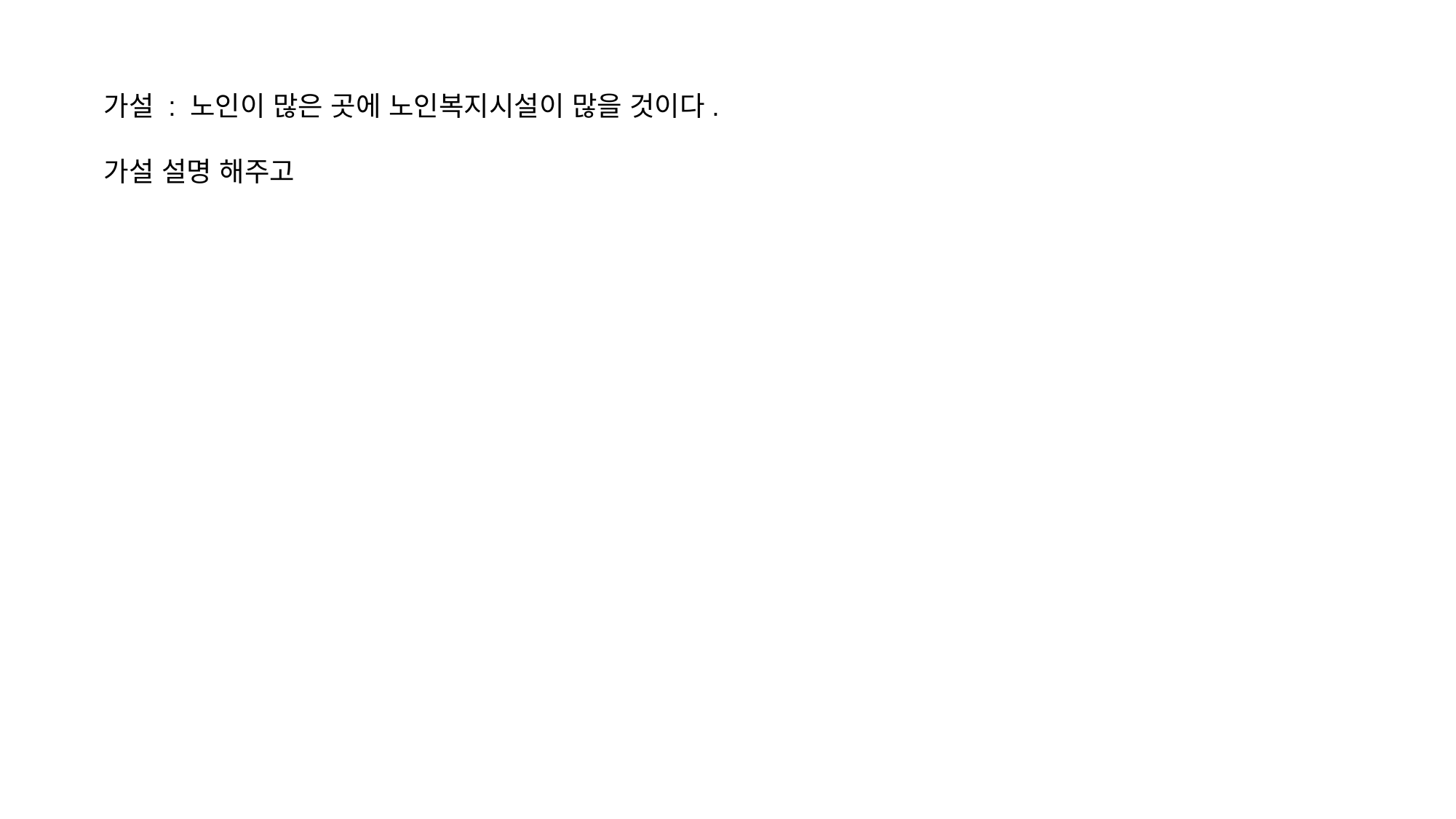

가설 : 노인이 많은 곳에 노인복지시설이 많을 것이다.

가설 설명 해주고